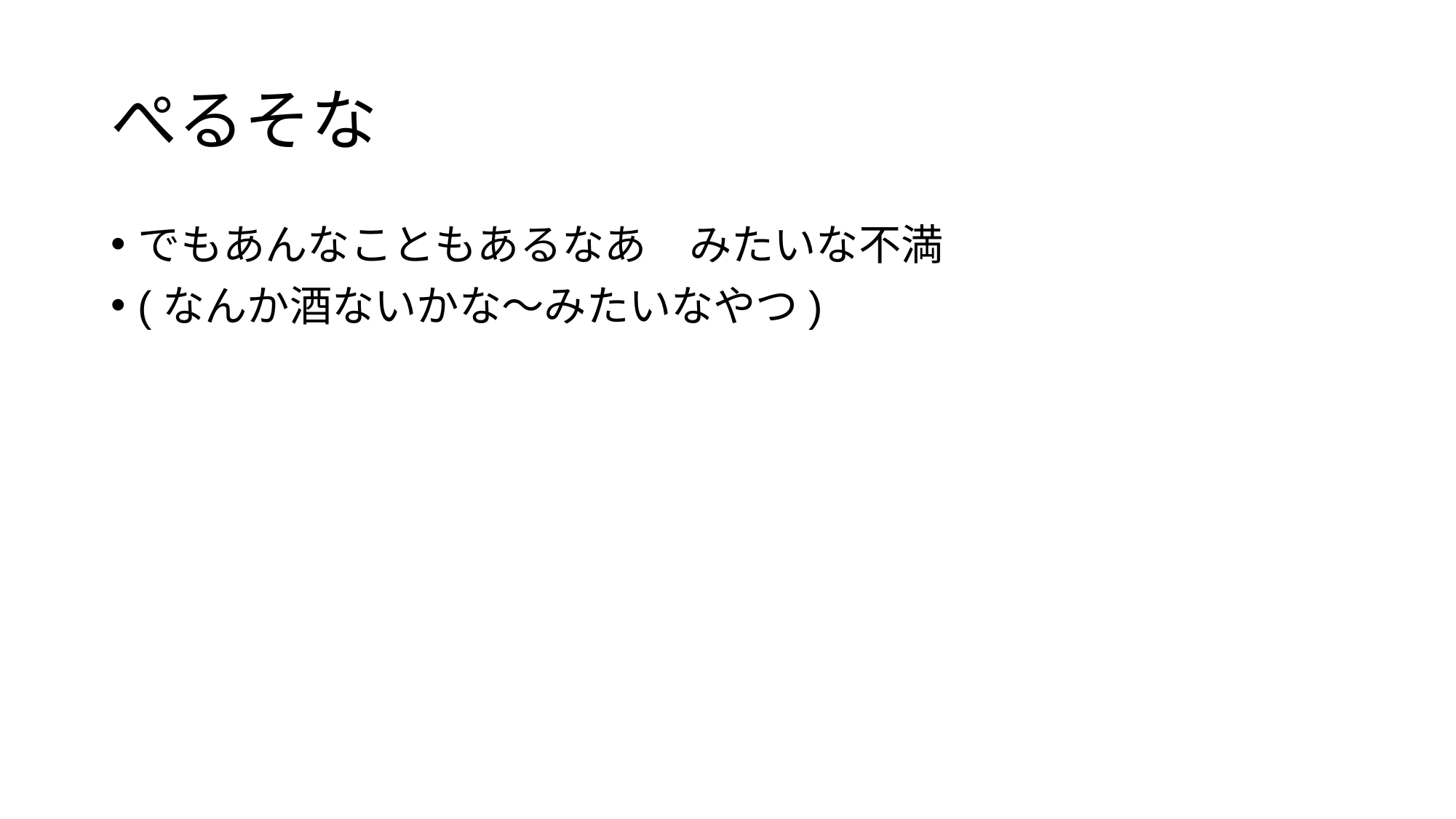

# ぺるそな
でもあんなこともあるなあ　みたいな不満
(なんか酒ないかな～みたいなやつ)